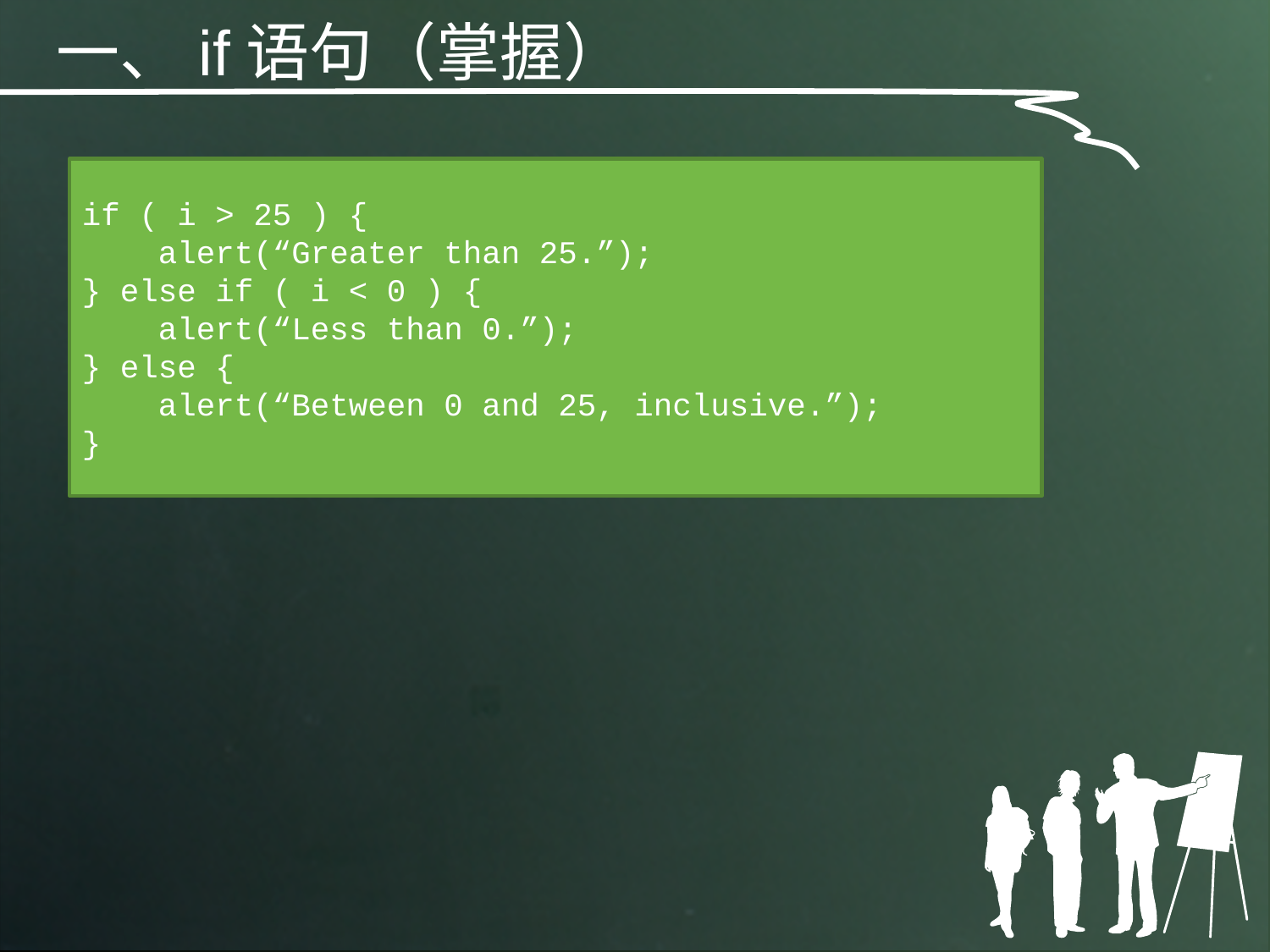

一、if语句（掌握）

if ( i > 25 ) {
    alert(“Greater than 25.”);
} else if ( i < 0 ) {
    alert(“Less than 0.”);
} else {
    alert(“Between 0 and 25, inclusive.”);
}